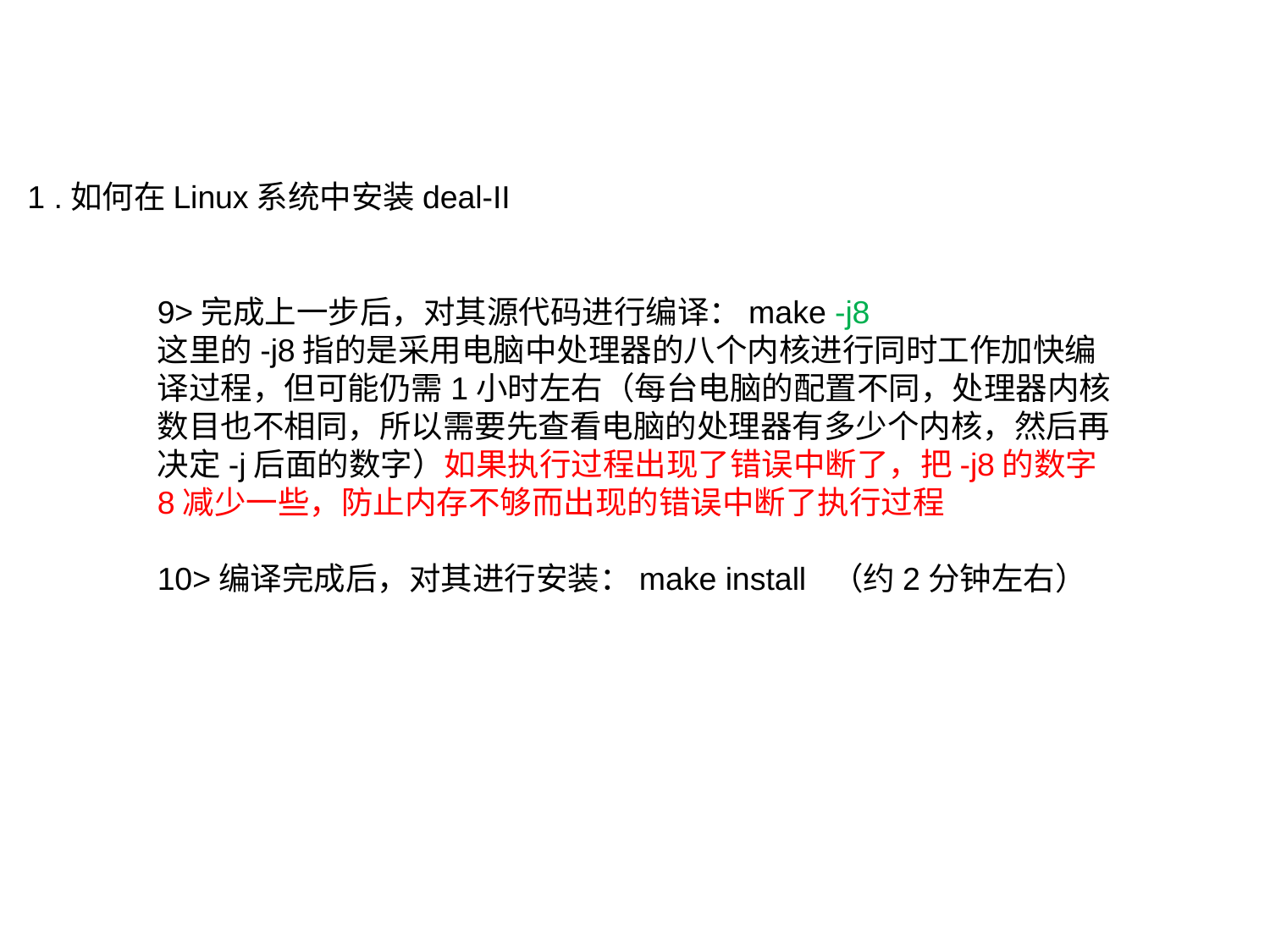

1 .如何在Linux系统中安装deal-II

9>完成上一步后，对其源代码进行编译：make -j8
这里的-j8指的是采用电脑中处理器的八个内核进行同时工作加快编译过程，但可能仍需1小时左右（每台电脑的配置不同，处理器内核数目也不相同，所以需要先查看电脑的处理器有多少个内核，然后再决定-j后面的数字）如果执行过程出现了错误中断了，把-j8的数字8减少一些，防止内存不够而出现的错误中断了执行过程

10>编译完成后，对其进行安装：make install  （约2分钟左右）